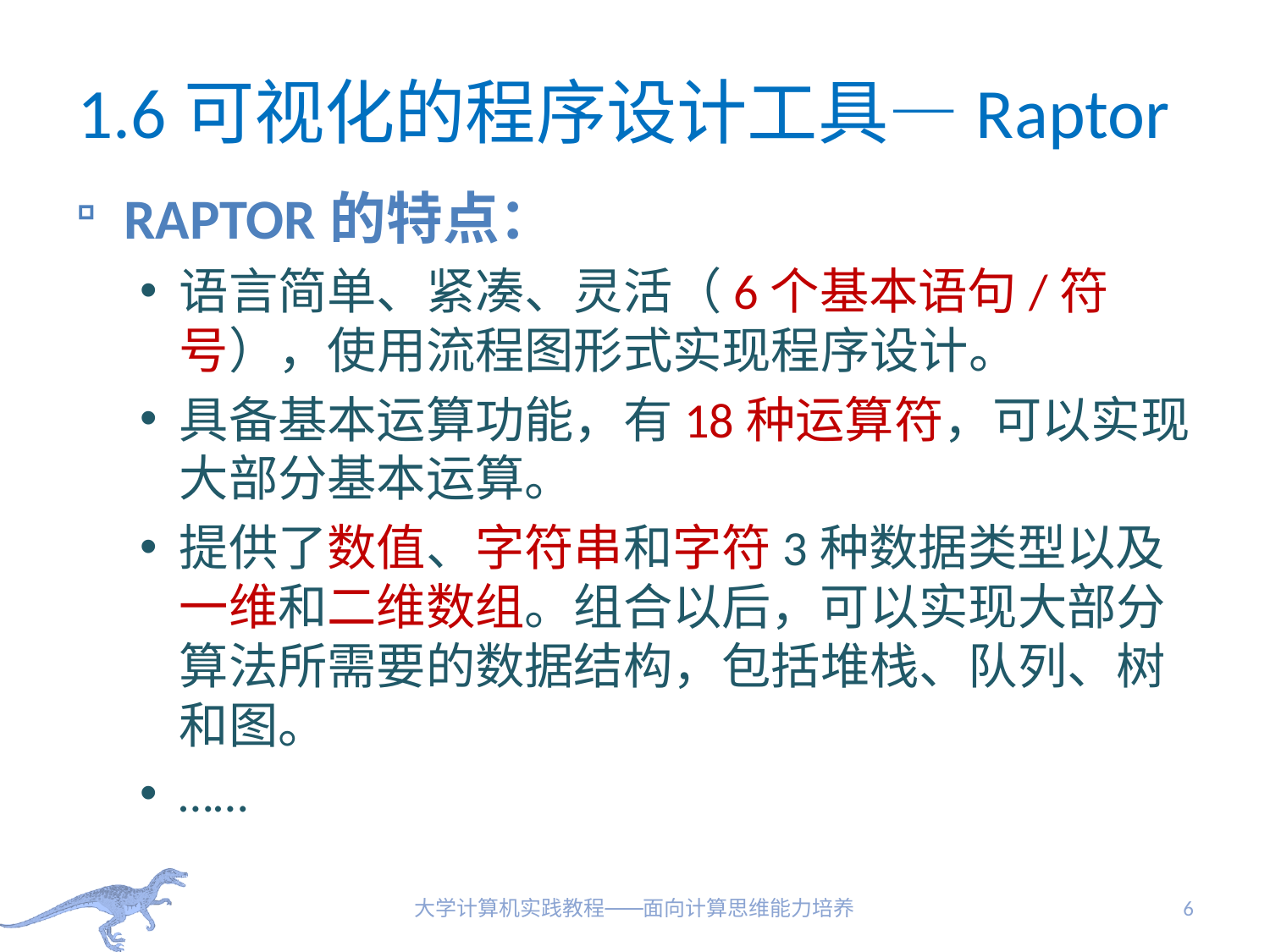

# 1.6可视化的程序设计工具—Raptor
RAPTOR的特点：
语言简单、紧凑、灵活（6个基本语句/符号），使用流程图形式实现程序设计。
具备基本运算功能，有18种运算符，可以实现大部分基本运算。
提供了数值、字符串和字符3种数据类型以及一维和二维数组。组合以后，可以实现大部分算法所需要的数据结构，包括堆栈、队列、树和图。
……
大学计算机实践教程——面向计算思维能力培养
6